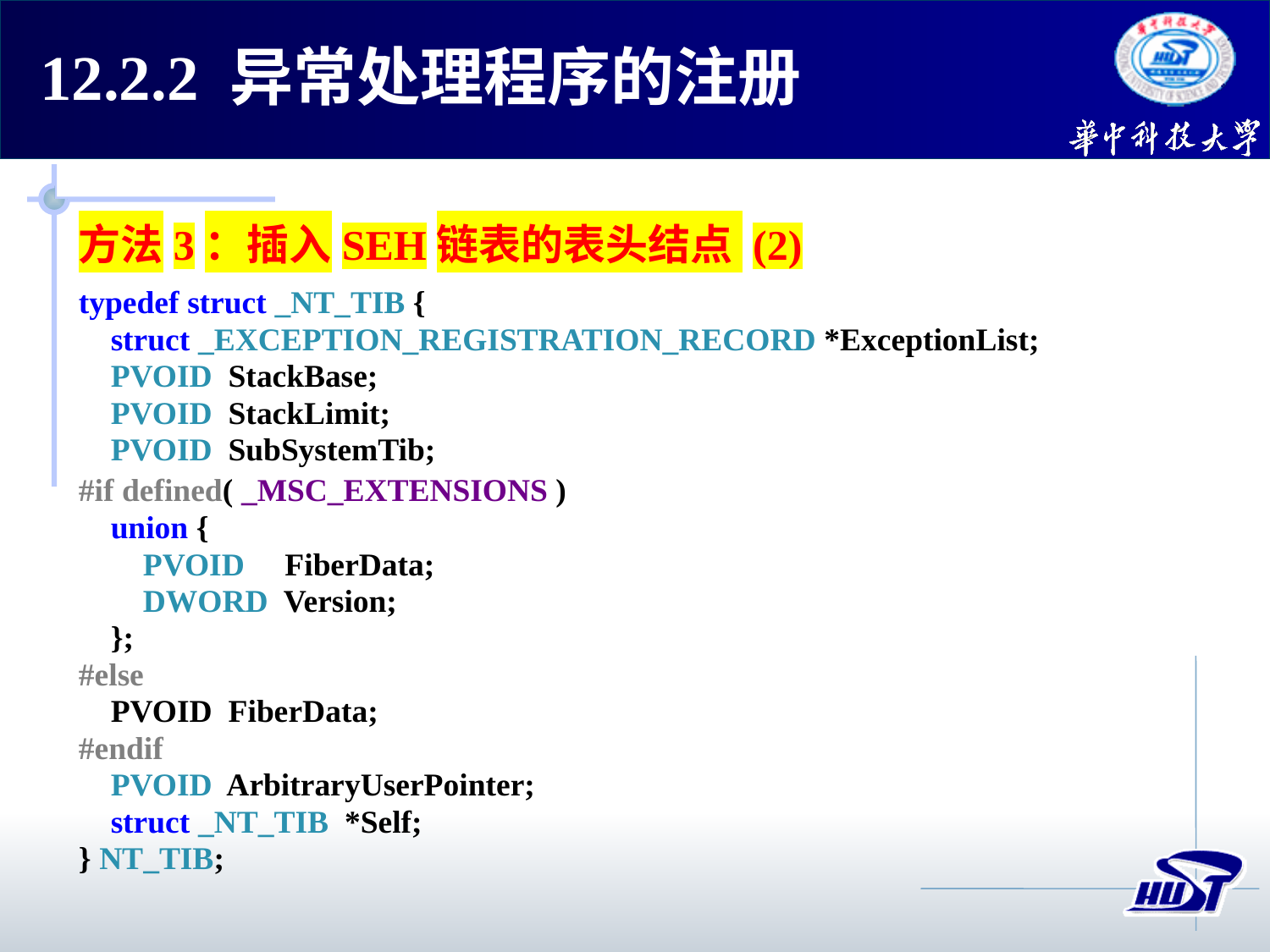

12.2.2 异常处理程序的注册
方法3：插入SEH链表的表头结点 (2)
typedef struct _NT_TIB {
    struct _EXCEPTION_REGISTRATION_RECORD *ExceptionList;
    PVOID  StackBase;
    PVOID  StackLimit;
    PVOID  SubSystemTib;
#if defined( _MSC_EXTENSIONS )
    union {
        PVOID     FiberData;
        DWORD  Version;
    };
#else
    PVOID  FiberData;
#endif
    PVOID  ArbitraryUserPointer;
    struct _NT_TIB  *Self;
} NT_TIB;